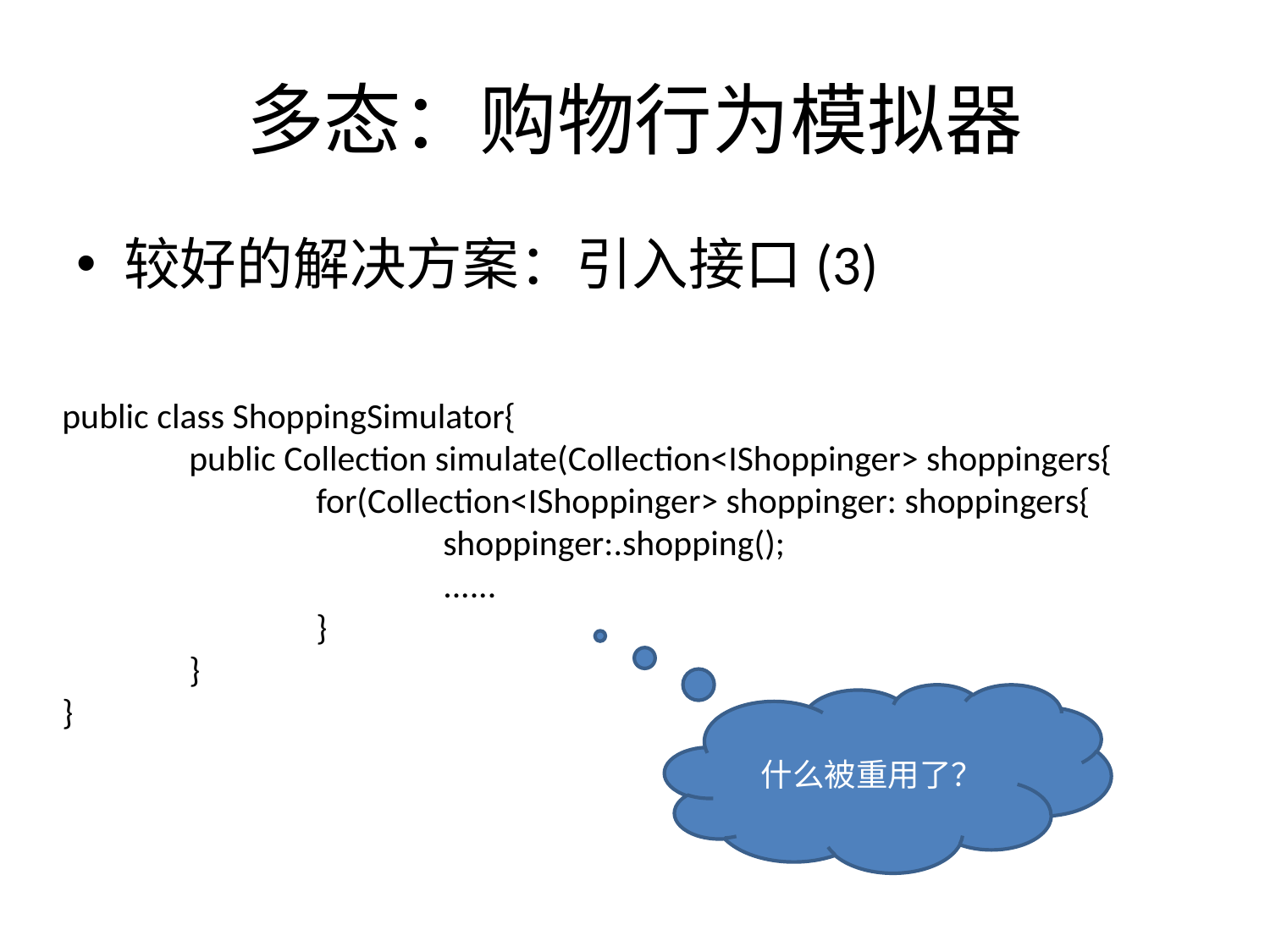

# 多态：购物行为模拟器
较好的解决方案：引入接口(3)
public class ShoppingSimulator{
	public Collection simulate(Collection<IShoppinger> shoppingers{
		for(Collection<IShoppinger> shoppinger: shoppingers{
			shoppinger:.shopping();
			......
		}
	}
}
什么被重用了？